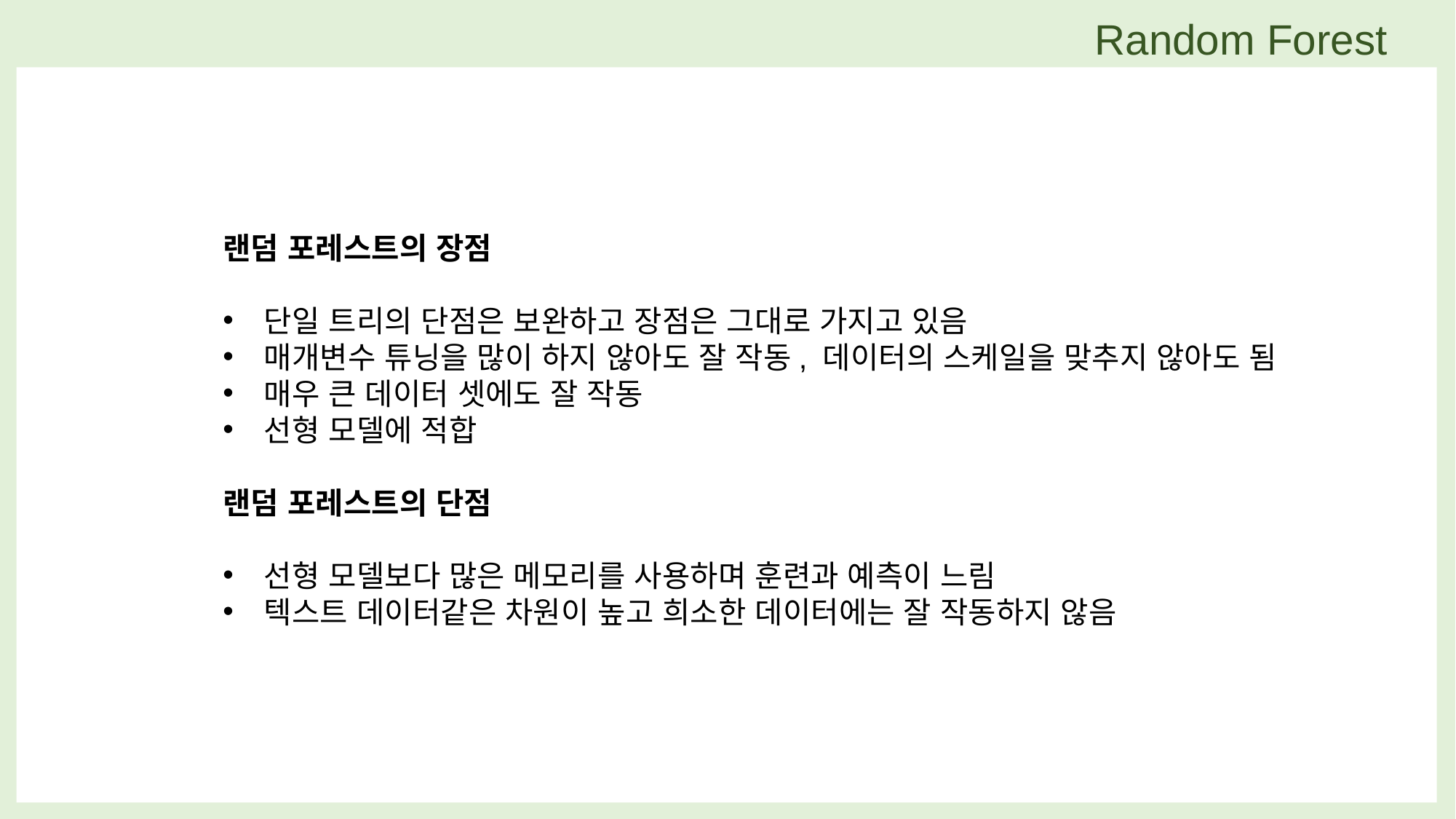

Random Forest
랜덤 포레스트의 장점

단일 트리의 단점은 보완하고 장점은 그대로 가지고 있음
매개변수 튜닝을 많이 하지 않아도 잘 작동, 데이터의 스케일을 맞추지 않아도 됨
매우 큰 데이터 셋에도 잘 작동
선형 모델에 적합

랜덤 포레스트의 단점

선형 모델보다 많은 메모리를 사용하며 훈련과 예측이 느림
텍스트 데이터같은 차원이 높고 희소한 데이터에는 잘 작동하지 않음